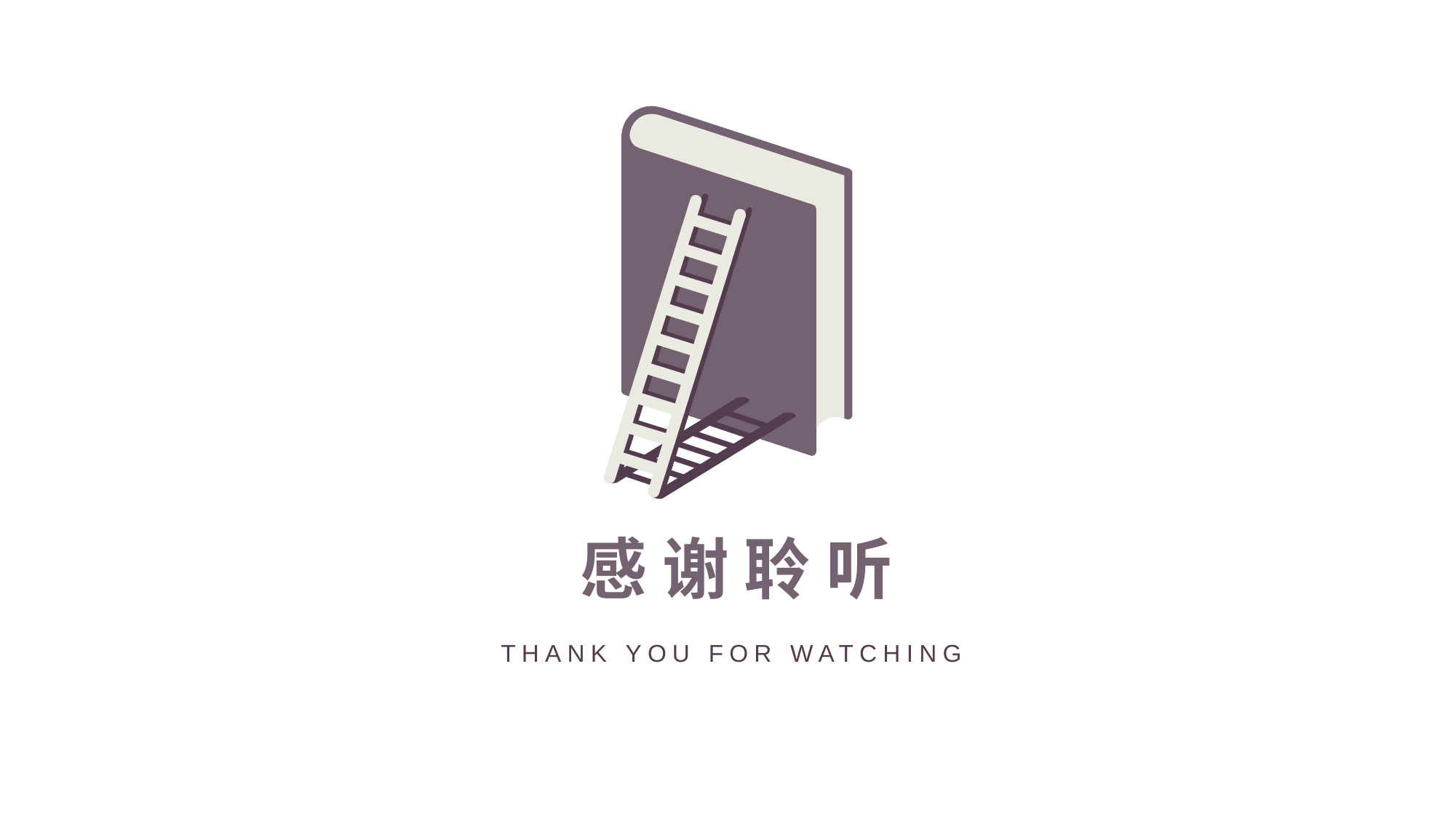

感 谢 聆 听
THANK YOU FOR WATCHING